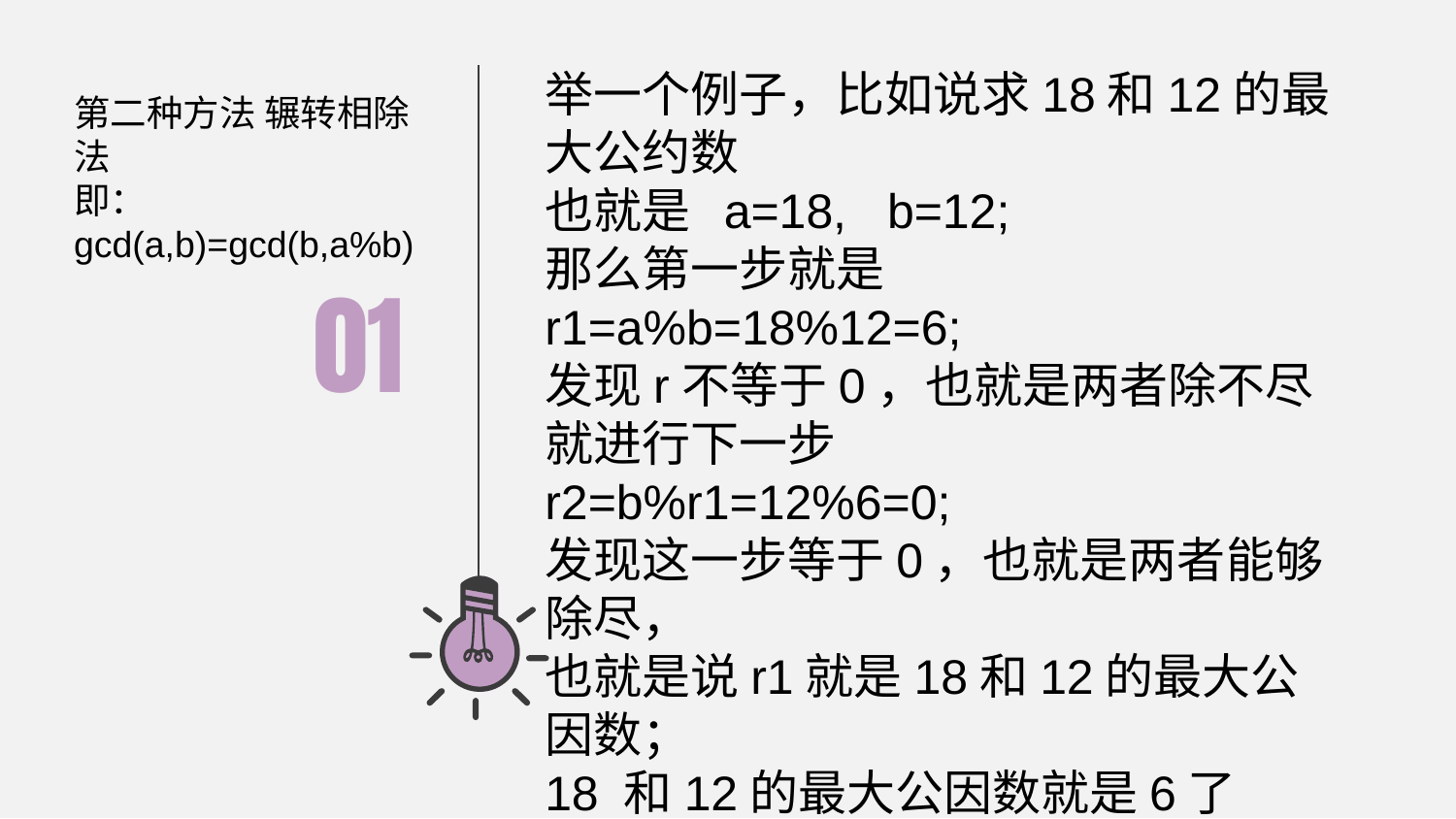

举一个例子，比如说求18和12的最大公约数
也就是  a=18,   b=12;
那么第一步就是
r1=a%b=18%12=6;
发现r不等于0，也就是两者除不尽
就进行下一步
r2=b%r1=12%6=0;
发现这一步等于0，也就是两者能够除尽，
也就是说r1就是18和12的最大公因数；
18 和12的最大公因数就是6了

第二种方法 辗转相除法
即：gcd(a,b)=gcd(b,a%b)
01